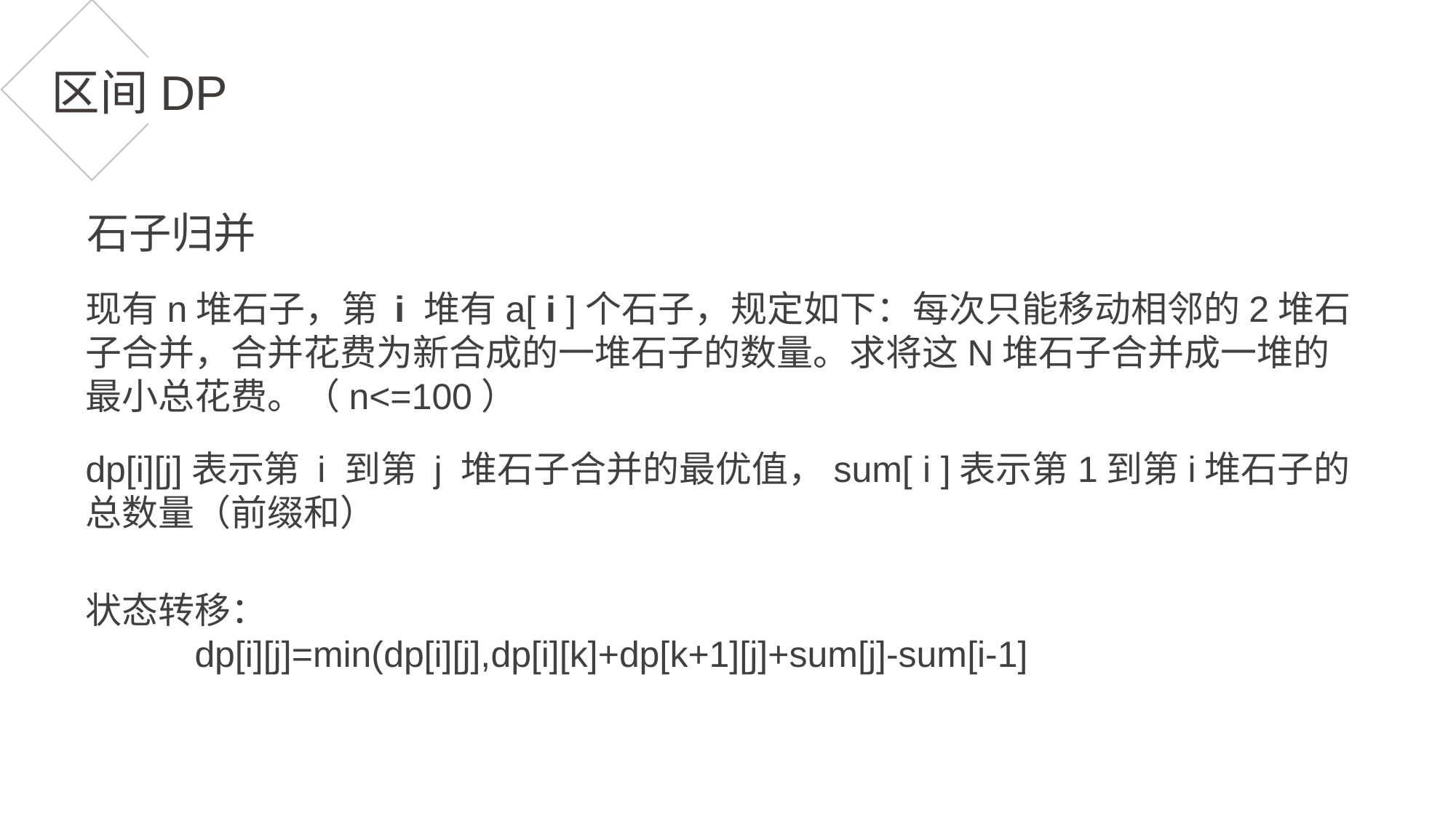

区间DP
石子归并
现有n堆石子，第 i 堆有a[ i ]个石子，规定如下：每次只能移动相邻的2堆石子合并，合并花费为新合成的一堆石子的数量。求将这N堆石子合并成一堆的最小总花费。（n<=100）
dp[i][j]表示第 i 到第 j 堆石子合并的最优值，sum[ i ]表示第1到第i堆石子的总数量（前缀和）
状态转移：
	dp[i][j]=min(dp[i][j],dp[i][k]+dp[k+1][j]+sum[j]-sum[i-1]